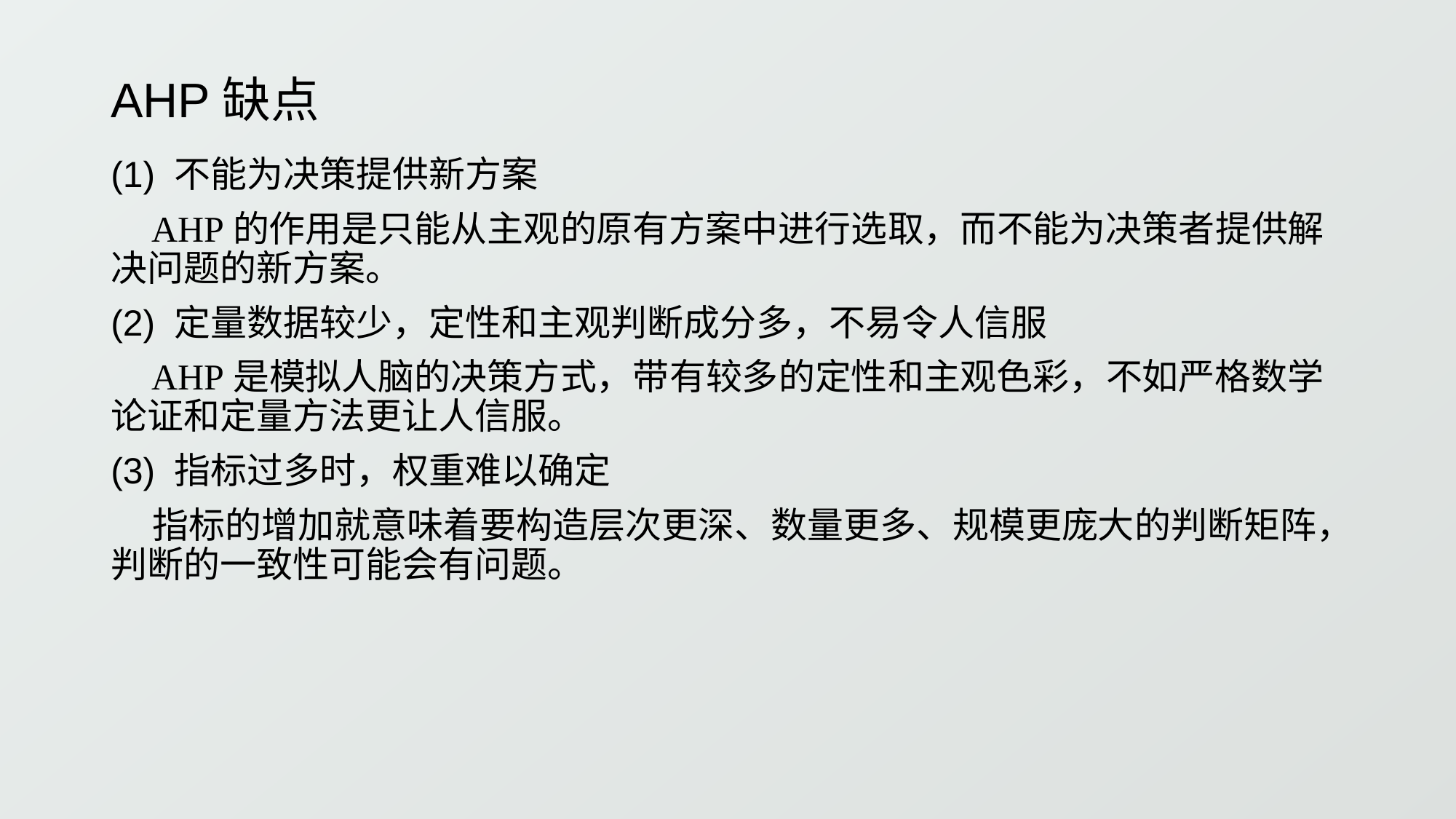

# AHP缺点
(1) 不能为决策提供新方案
    AHP的作用是只能从主观的原有方案中进行选取，而不能为决策者提供解决问题的新方案。
(2) 定量数据较少，定性和主观判断成分多，不易令人信服
    AHP是模拟人脑的决策方式，带有较多的定性和主观色彩，不如严格数学论证和定量方法更让人信服。
(3) 指标过多时，权重难以确定
    指标的增加就意味着要构造层次更深、数量更多、规模更庞大的判断矩阵，判断的一致性可能会有问题。